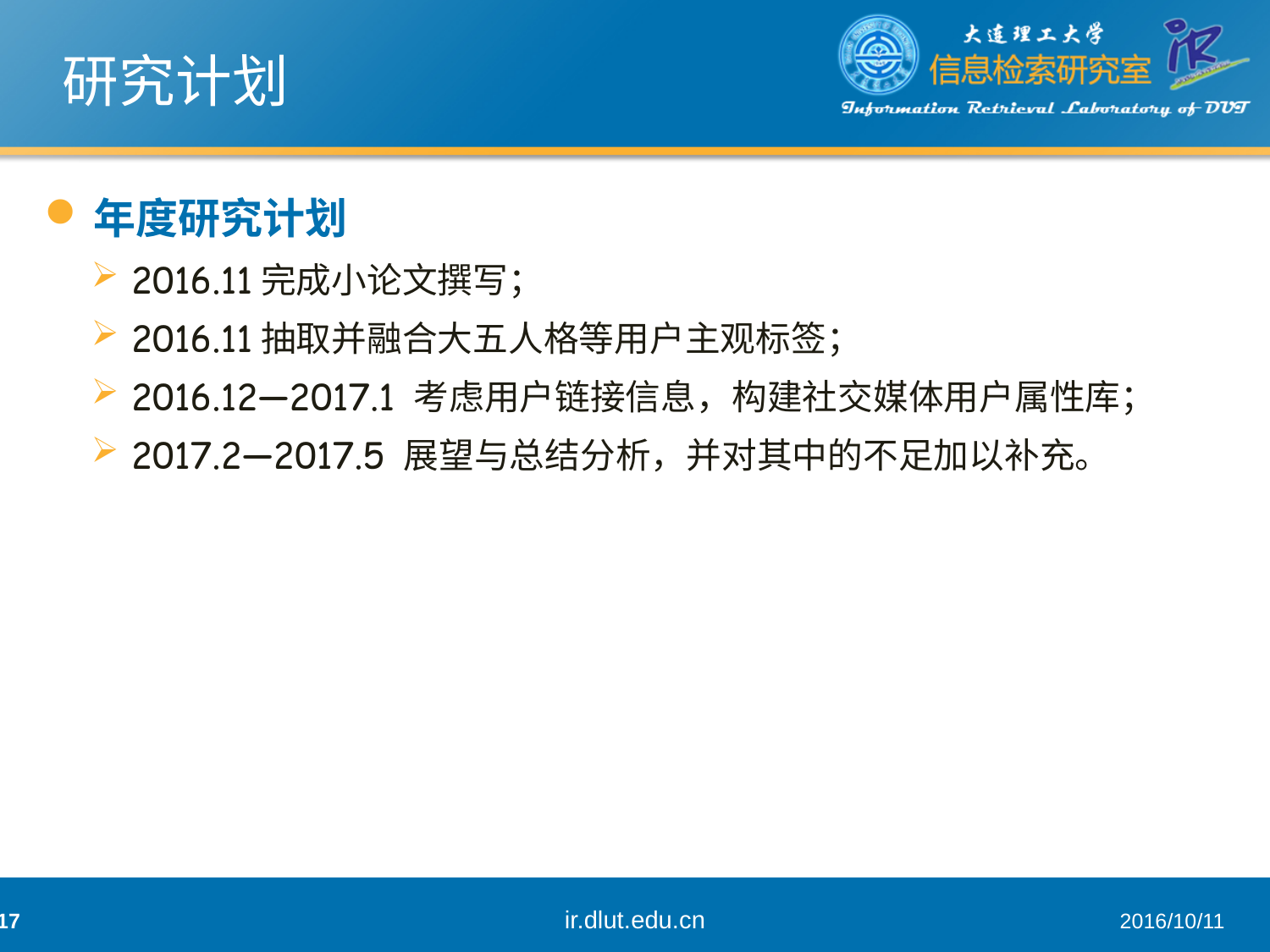

# 研究计划
年度研究计划
2016.11完成小论文撰写；
2016.11抽取并融合大五人格等用户主观标签；
2016.12—2017.1 考虑用户链接信息，构建社交媒体用户属性库；
2017.2—2017.5 展望与总结分析，并对其中的不足加以补充。